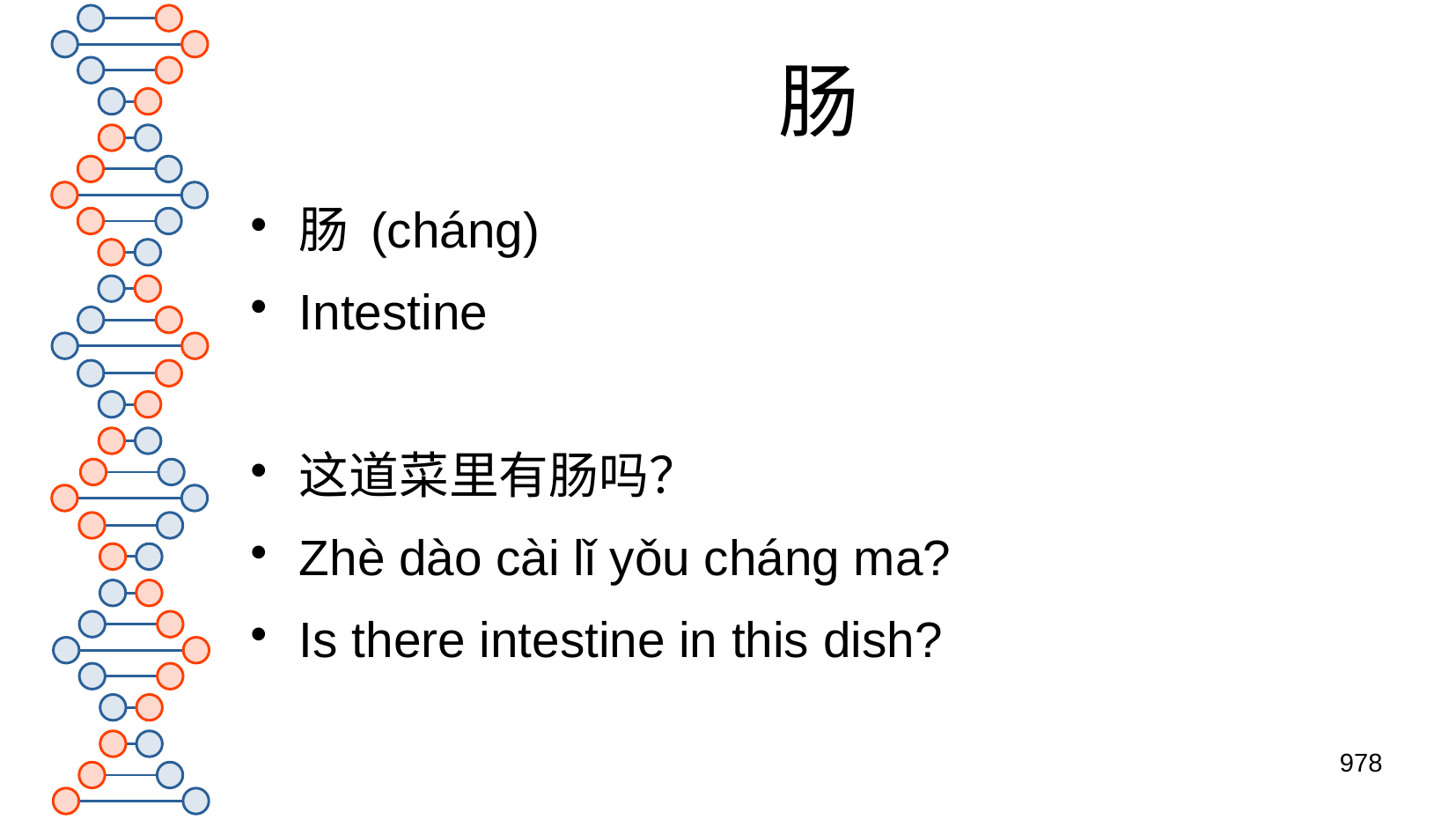

# 肠
肠 (cháng)
Intestine

这道菜里有肠吗？
Zhè dào cài lǐ yǒu cháng ma?
Is there intestine in this dish?

978